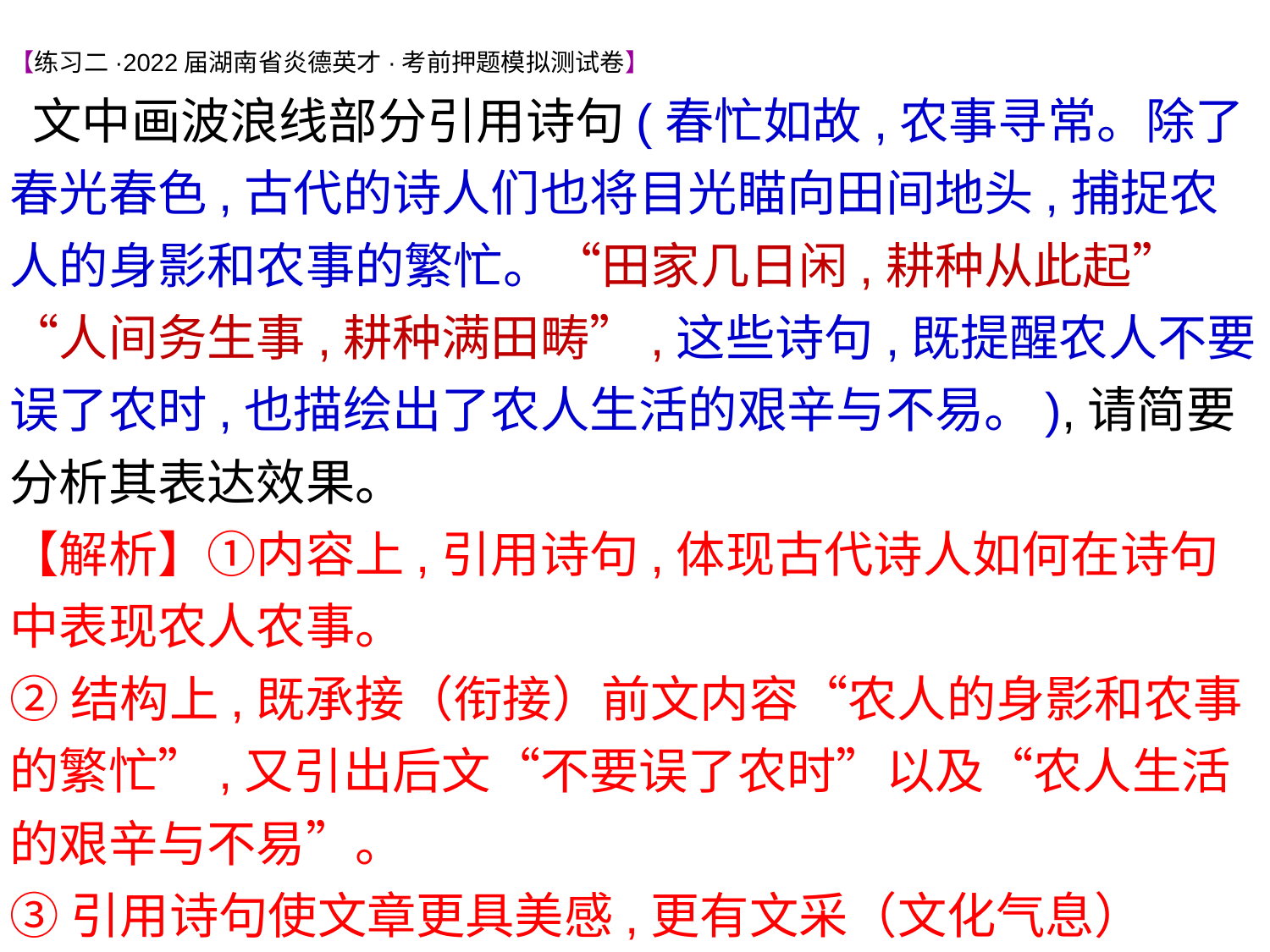

【练习二·2022届湖南省炎德英才·考前押题模拟测试卷】
 文中画波浪线部分引用诗句(春忙如故,农事寻常。除了春光春色,古代的诗人们也将目光瞄向田间地头,捕捉农人的身影和农事的繁忙。“田家几日闲,耕种从此起”“人间务生事,耕种满田畴”,这些诗句,既提醒农人不要误了农时,也描绘出了农人生活的艰辛与不易。),请简要分析其表达效果。
【解析】①内容上,引用诗句,体现古代诗人如何在诗句中表现农人农事。
②结构上,既承接（衔接）前文内容“农人的身影和农事的繁忙”,又引出后文“不要误了农时”以及“农人生活的艰辛与不易”。
③引用诗句使文章更具美感,更有文采（文化气息）